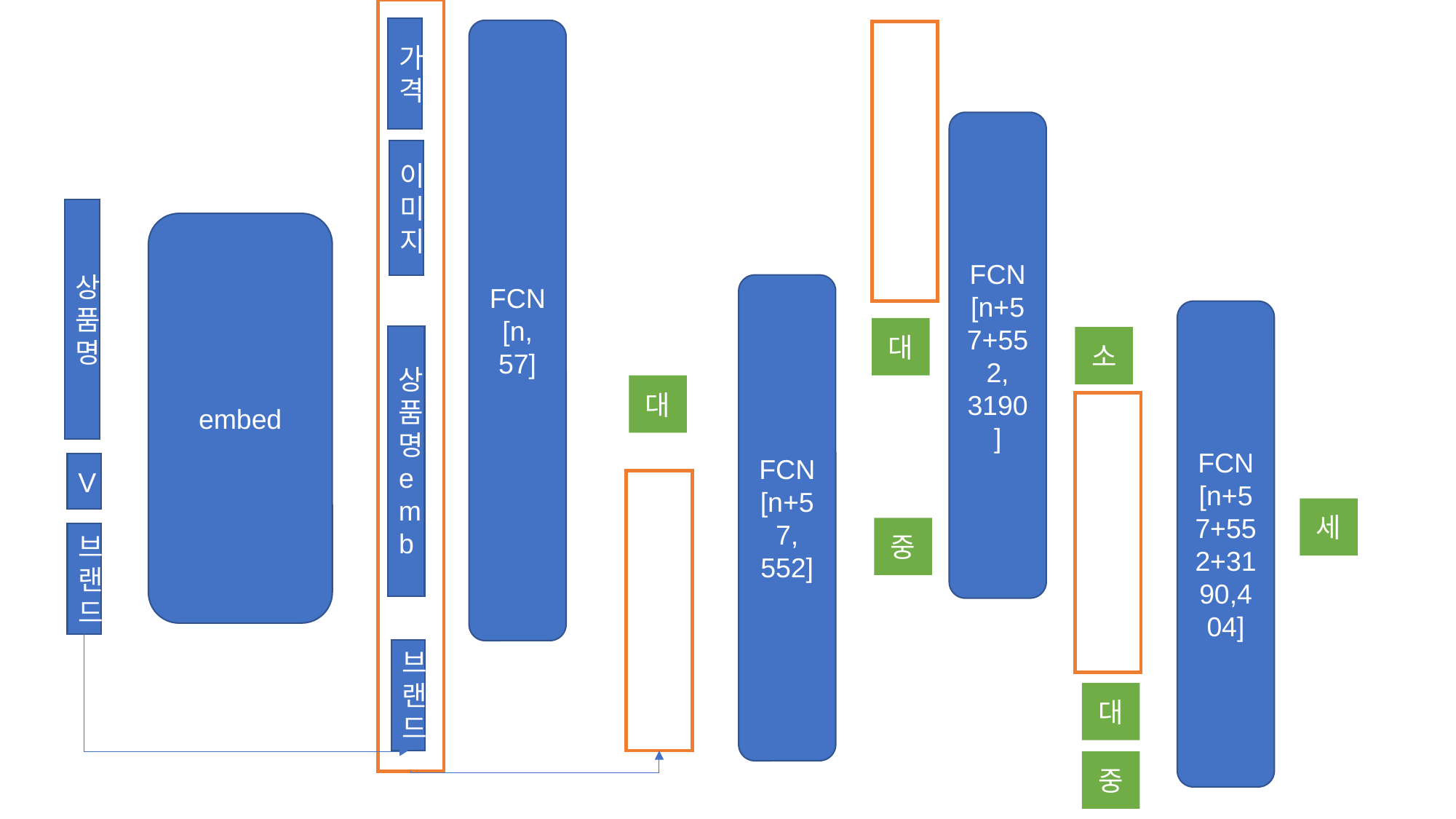

가격
FCN
[n, 57]

FCN
[n+57+552, 3190]
이미지
상품명
embed
FCN
[n+57,
552]
FCN
[n+57+552+3190,404]
대
상품명
emb
소
대

V

세
중
브랜드
브랜드
대
중